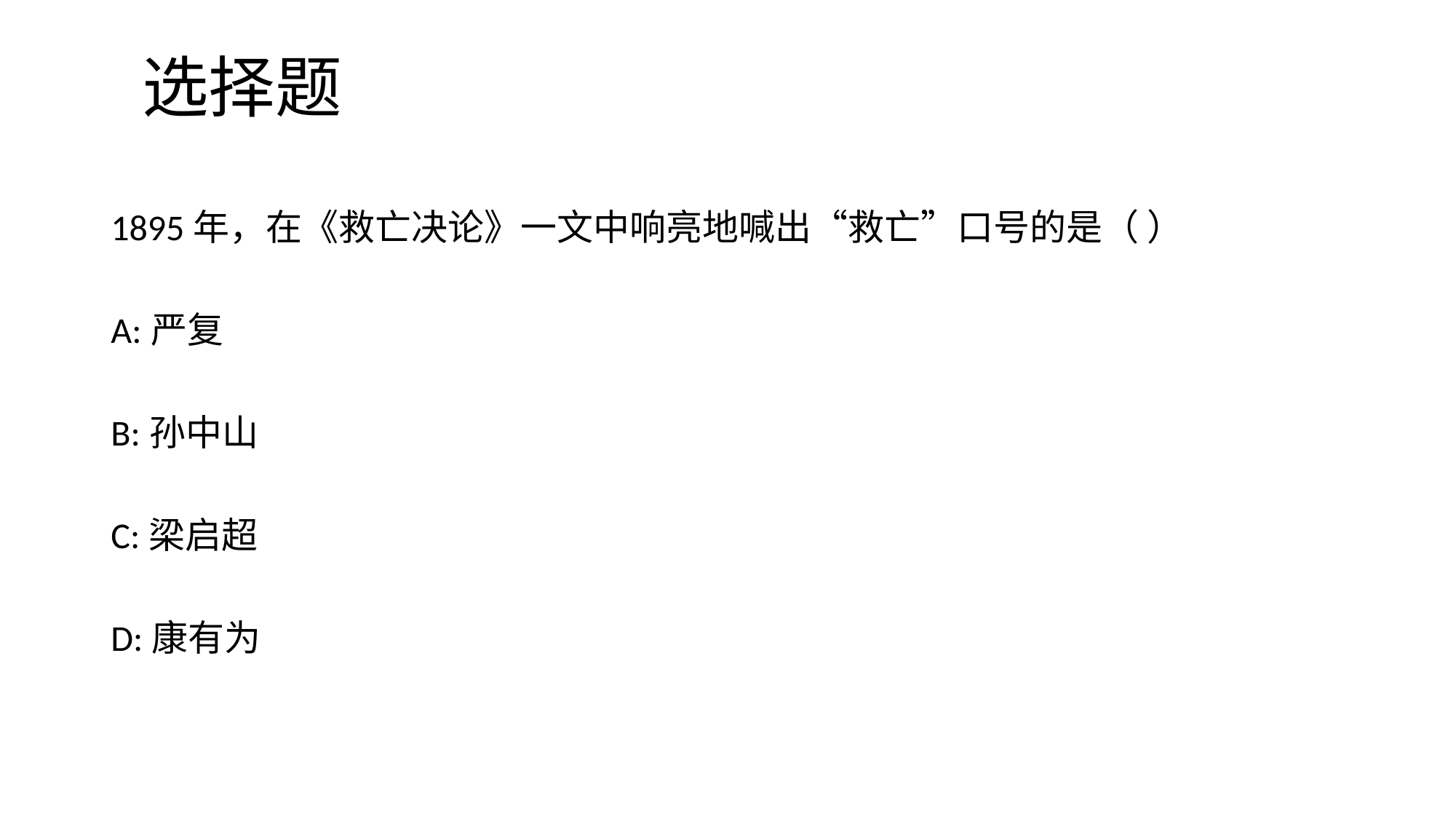

# 选择题
1895年，在《救亡决论》一文中响亮地喊出“救亡”口号的是（ ）
A:严复
B:孙中山
C:梁启超​
D:康有为